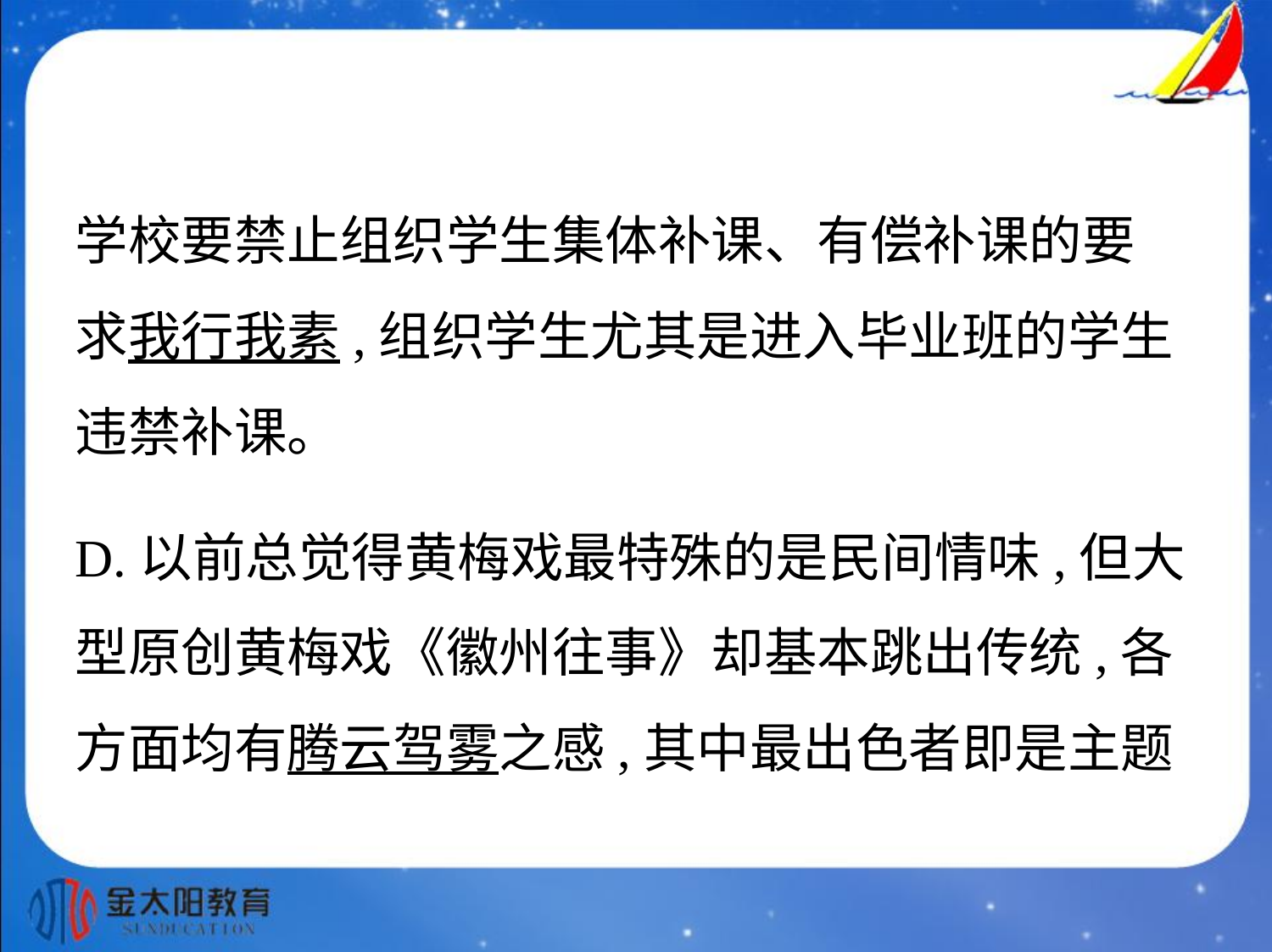

学校要禁止组织学生集体补课、有偿补课的要
求我行我素,组织学生尤其是进入毕业班的学生
违禁补课。
D.以前总觉得黄梅戏最特殊的是民间情味,但大
型原创黄梅戏《徽州往事》却基本跳出传统,各
方面均有腾云驾雾之感,其中最出色者即是主题